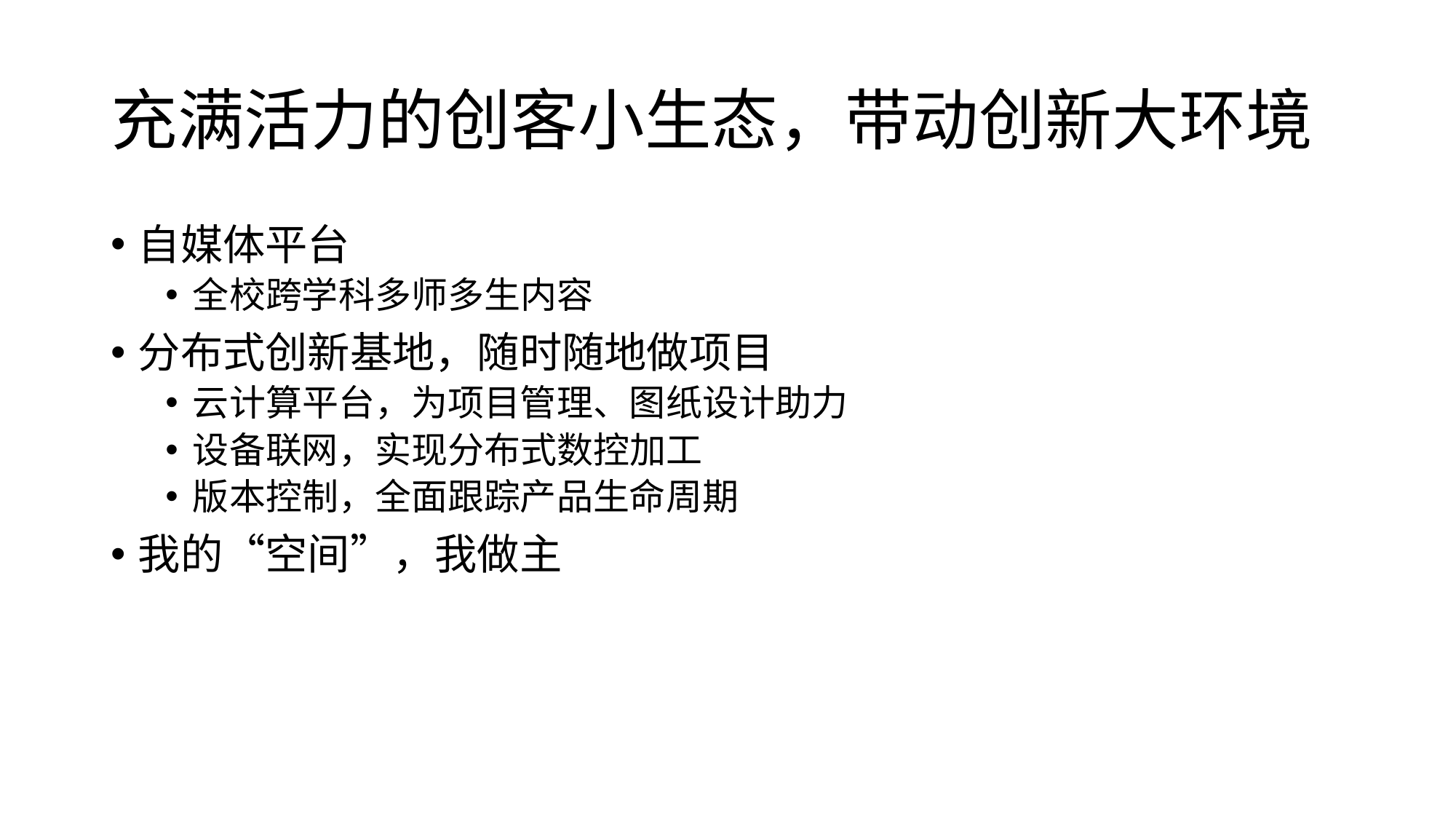

# 充满活力的创客小生态，带动创新大环境
自媒体平台
全校跨学科多师多生内容
分布式创新基地，随时随地做项目
云计算平台，为项目管理、图纸设计助力
设备联网，实现分布式数控加工
版本控制，全面跟踪产品生命周期
我的“空间”，我做主